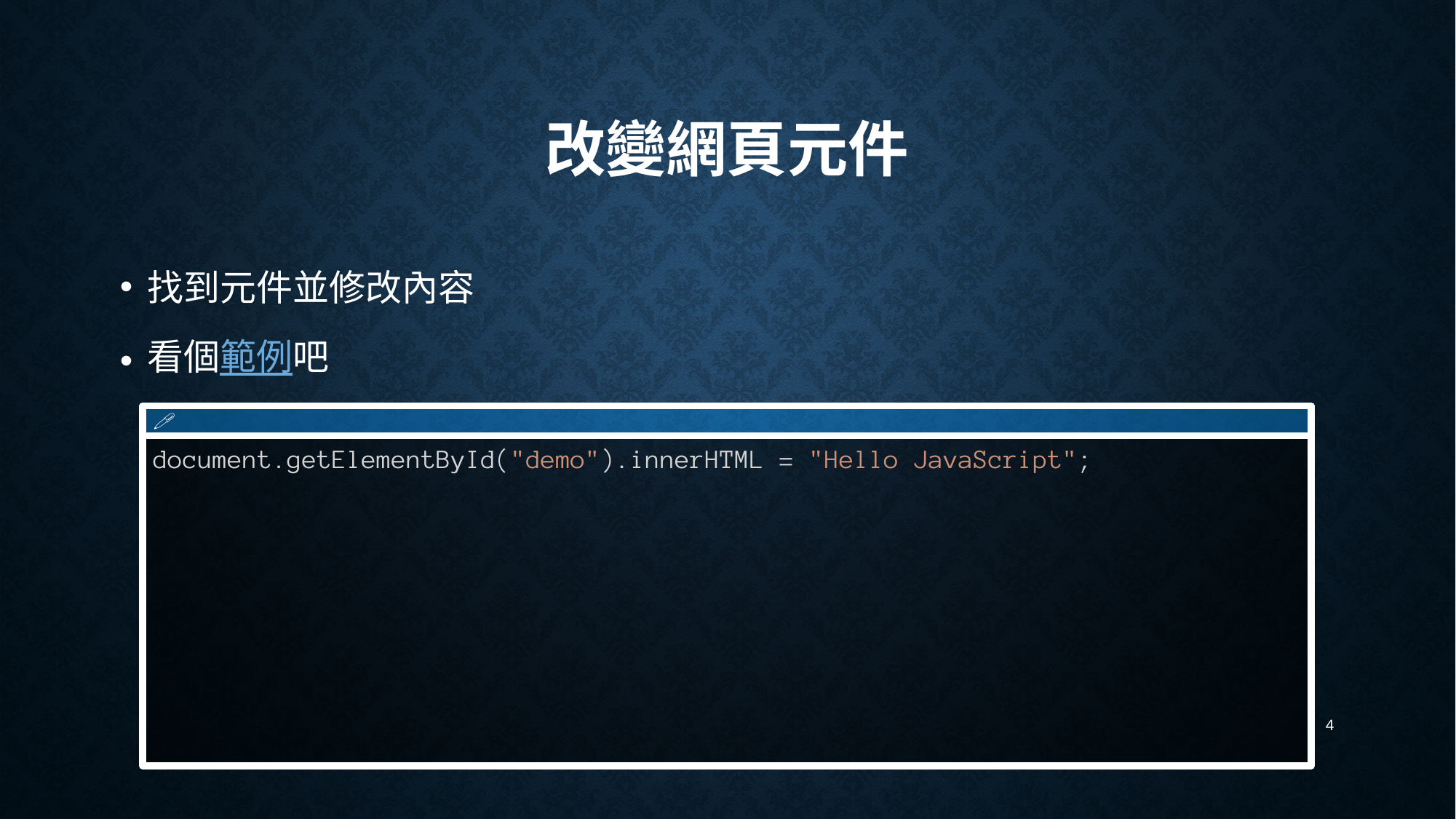

# 改變網頁元件
找到元件並修改內容
看個範例吧
🖊
document.getElementById("demo").innerHTML = "Hello JavaScript";
4